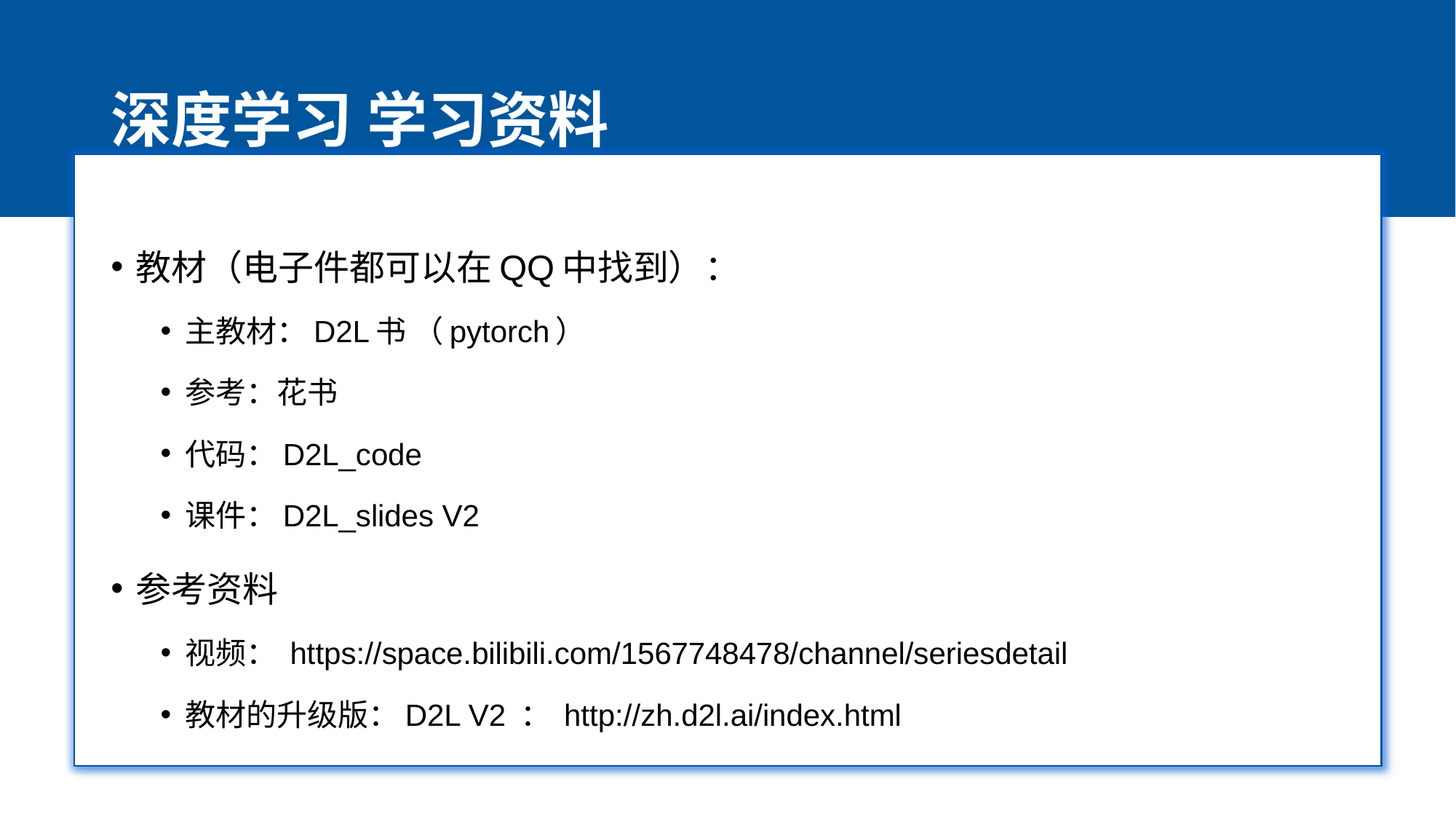

# 深度学习 学习资料
教材（电子件都可以在QQ中找到）：
主教材：D2L书 （pytorch）
参考：花书
代码：D2L_code
课件：D2L_slides V2
参考资料
视频： https://space.bilibili.com/1567748478/channel/seriesdetail
教材的升级版：D2L V2 ： http://zh.d2l.ai/index.html